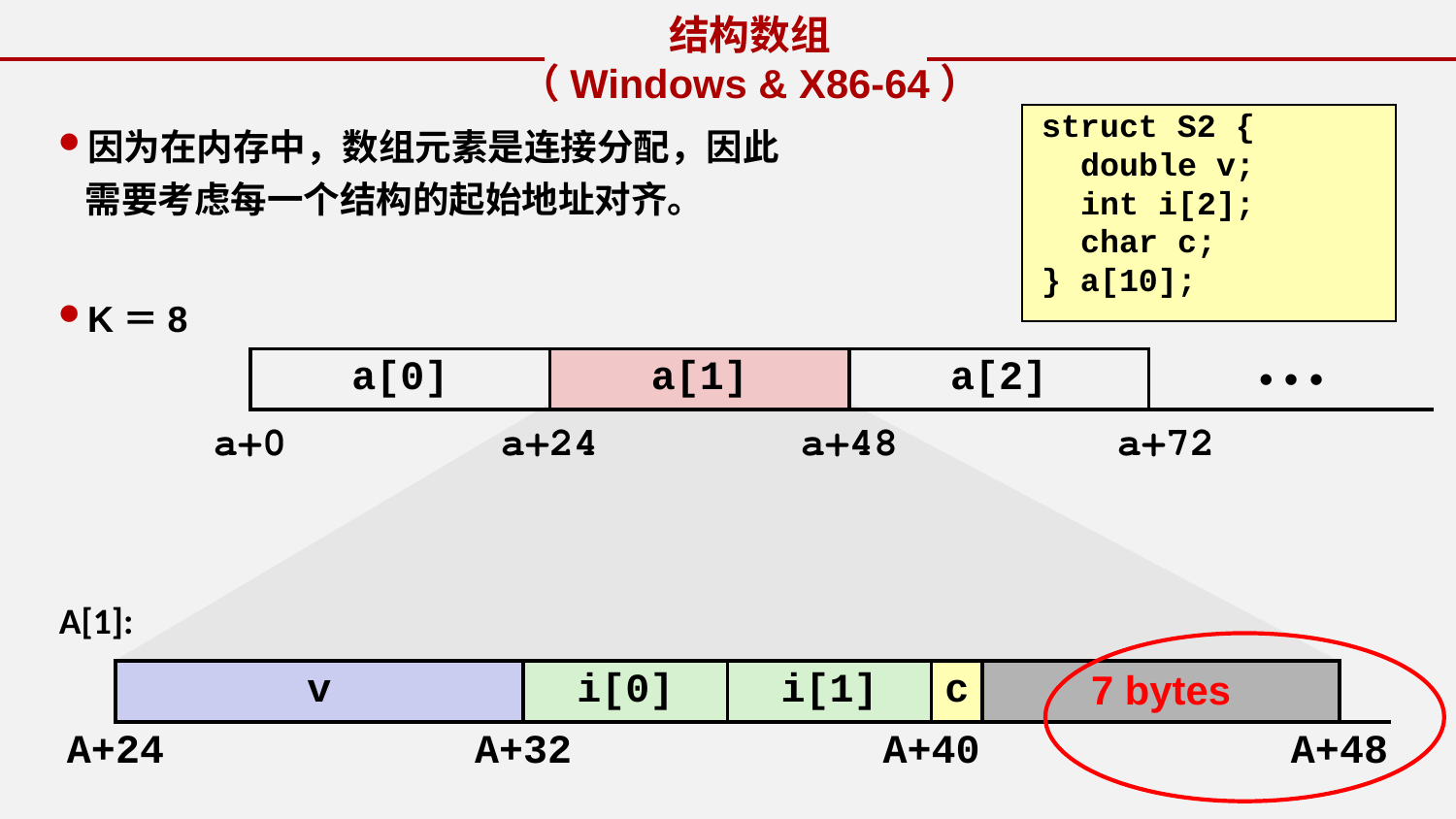

结构数组
（Windows & X86-64）
 struct S2 {
   double v;
   int i[2];
   char c;
 } a[10];
因为在内存中，数组元素是连接分配，因此需要考虑每一个结构的起始地址对齐。

K＝8
|  | a[0] |  |  |  |  | a[1] |  |  |  |  | a[2] |  |  |  |  | • • • |  |  |  |  |  |
| --- | --- | --- | --- | --- | --- | --- | --- | --- | --- | --- | --- | --- | --- | --- | --- | --- | --- | --- | --- | --- | --- |
| a+0 |  |  |  |  | a+24 |  |  |  |  | a+48 |  |  |  |  | a+72 |  |  |  |  |  |  |

A[1]:

|  | v |  |  |  |  |  |  | i[0] |  |  |  | i[1] |  |  |  | c | 7 bytes |  |  |  |  |  |  |  |
| --- | --- | --- | --- | --- | --- | --- | --- | --- | --- | --- | --- | --- | --- | --- | --- | --- | --- | --- | --- | --- | --- | --- | --- | --- |
| A+24 |  |  |  |  |  |  | A+32 |  |  |  |  |  |  |  | A+40 |  |  |  |  |  |  |  | A+48 |  |